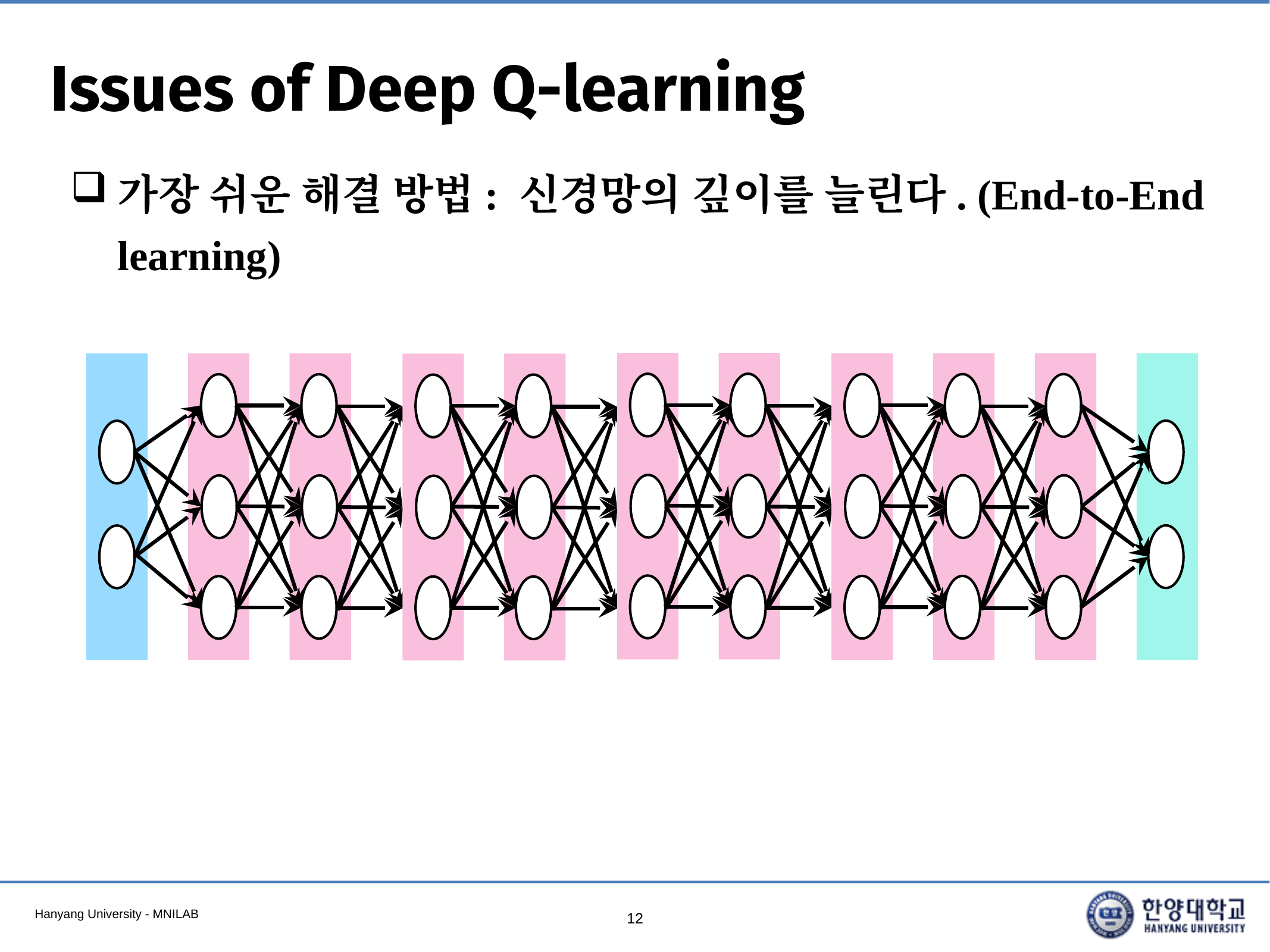

# Issues of Deep Q-learning
가장 쉬운 해결 방법: 신경망의 깊이를 늘린다. (End-to-End learning)

12